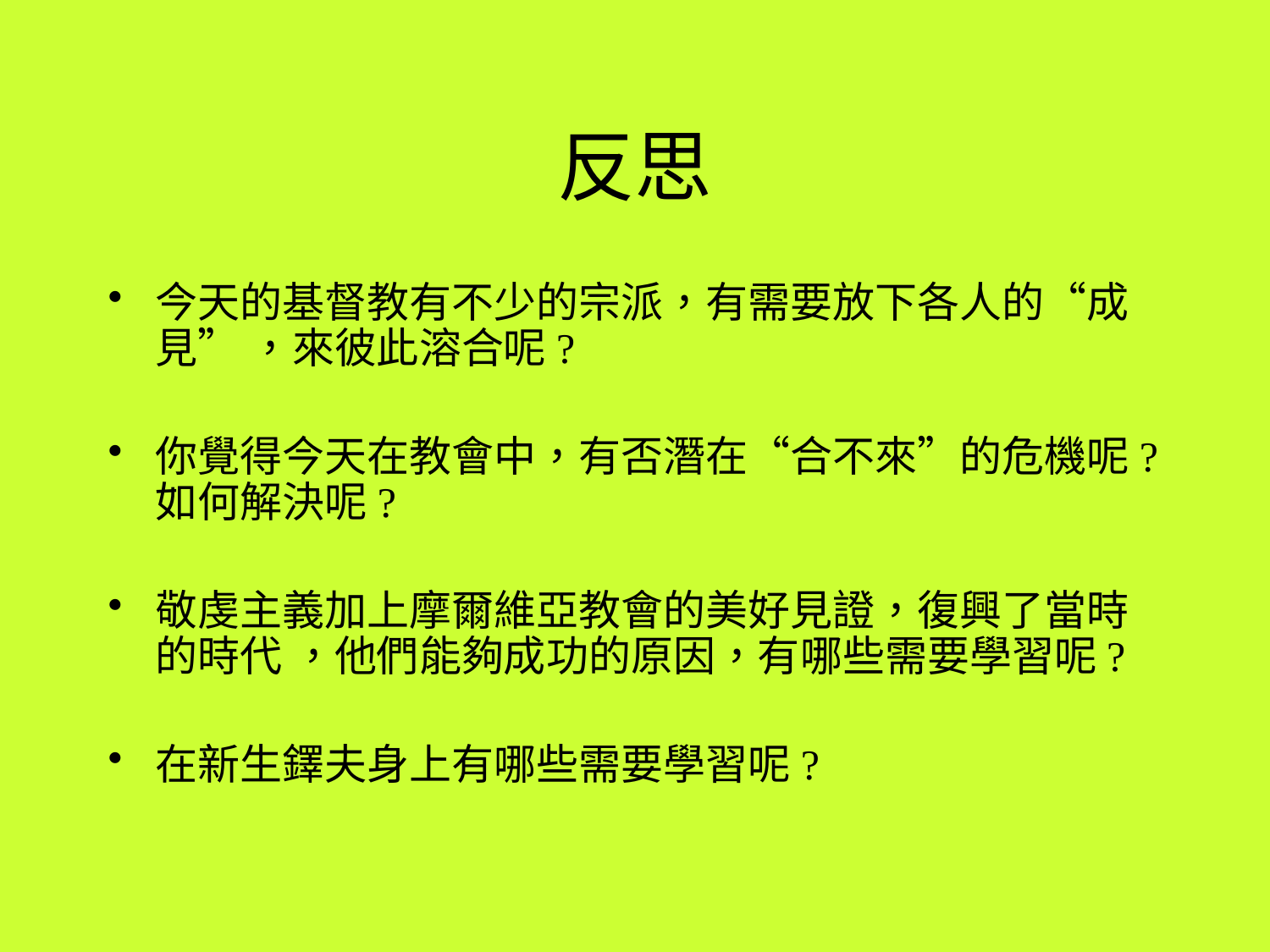

# 反思
今天的基督教有不少的宗派，有需要放下各人的“成見” ，來彼此溶合呢?

你覺得今天在教會中，有否潛在“合不來”的危機呢?如何解決呢?

敬虔主義加上摩爾維亞教會的美好見證，復興了當時的時代 ，他們能夠成功的原因，有哪些需要學習呢?

在新生鐸夫身上有哪些需要學習呢?